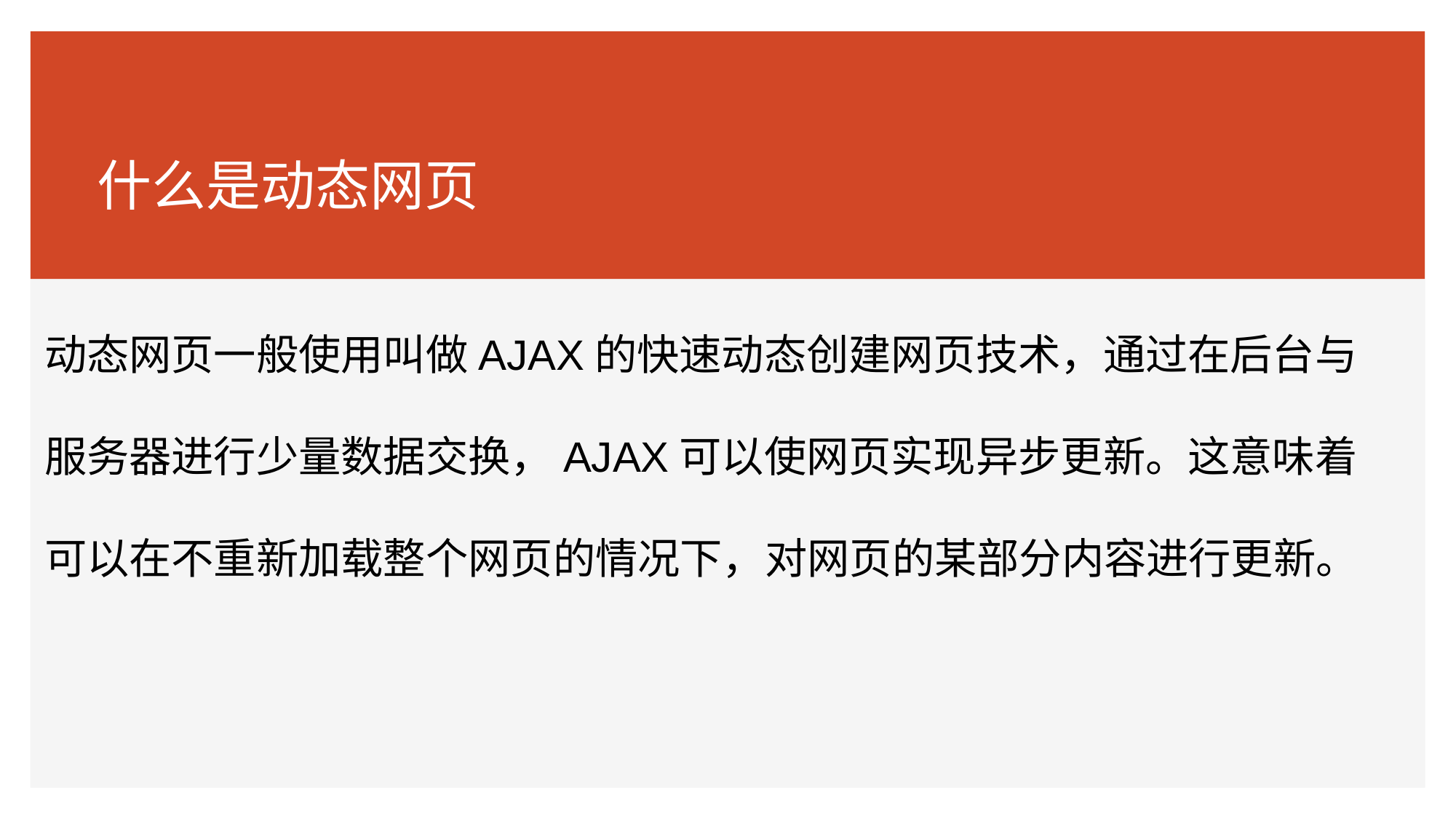

# 什么是动态网页
动态网页一般使用叫做AJAX的快速动态创建网页技术，通过在后台与服务器进行少量数据交换，AJAX可以使网页实现异步更新。这意味着可以在不重新加载整个网页的情况下，对网页的某部分内容进行更新。